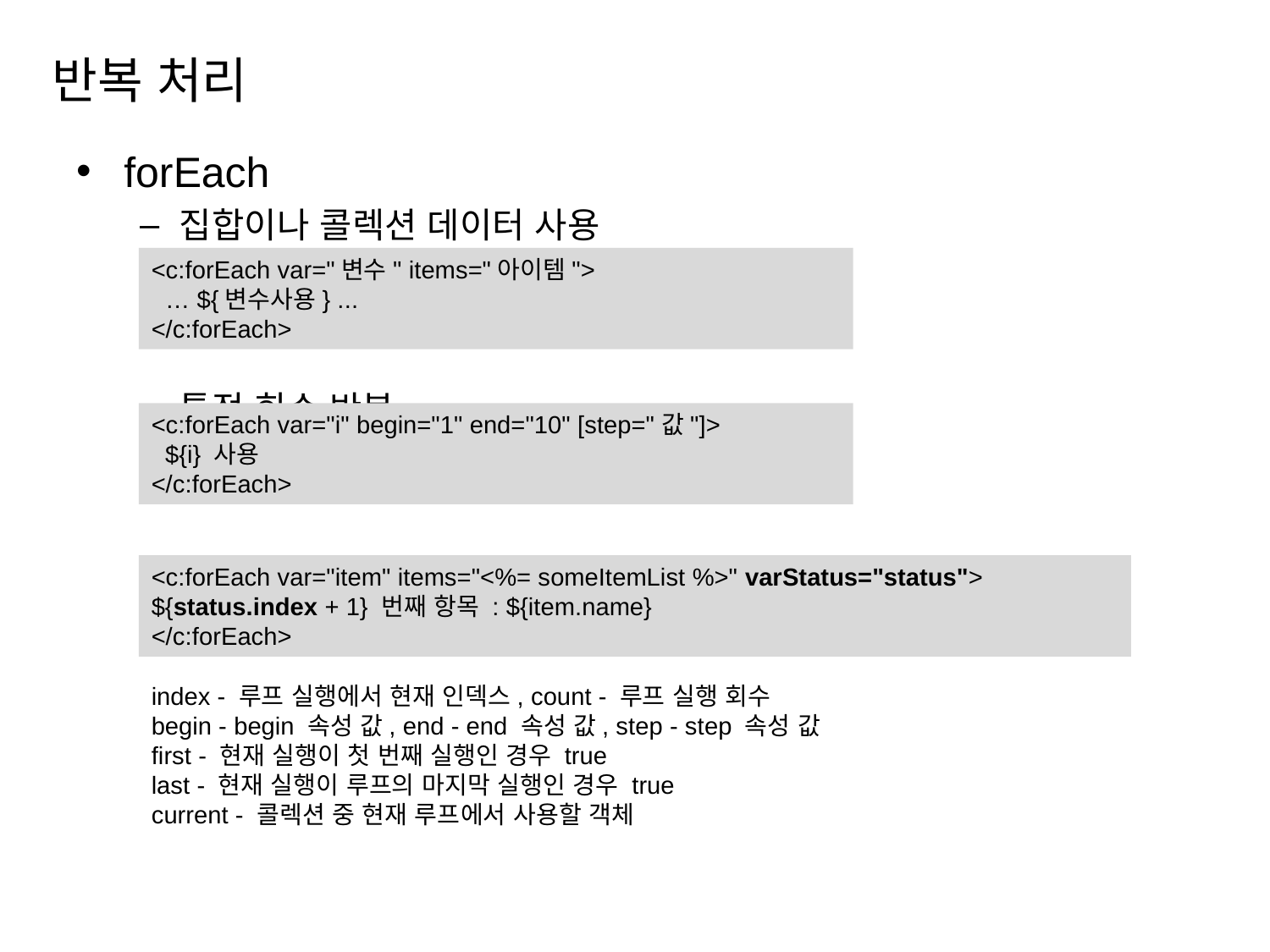

# 반복 처리
forEach
집합이나 콜렉션 데이터 사용

특정 회수 반복

varStatus 속성
<c:forEach var="변수" items="아이템">
  … ${변수사용} ...
</c:forEach>
<c:forEach var="i" begin="1" end="10" [step="값"]>
  ${i} 사용
</c:forEach>
<c:forEach var="item" items="<%= someItemList %>" varStatus="status">
${status.index + 1} 번째 항목 : ${item.name}
</c:forEach>
index - 루프 실행에서 현재 인덱스, count - 루프 실행 회수
begin - begin 속성 값, end - end 속성 값, step - step 속성 값
first - 현재 실행이 첫 번째 실행인 경우 true
last - 현재 실행이 루프의 마지막 실행인 경우 true
current - 콜렉션 중 현재 루프에서 사용할 객체